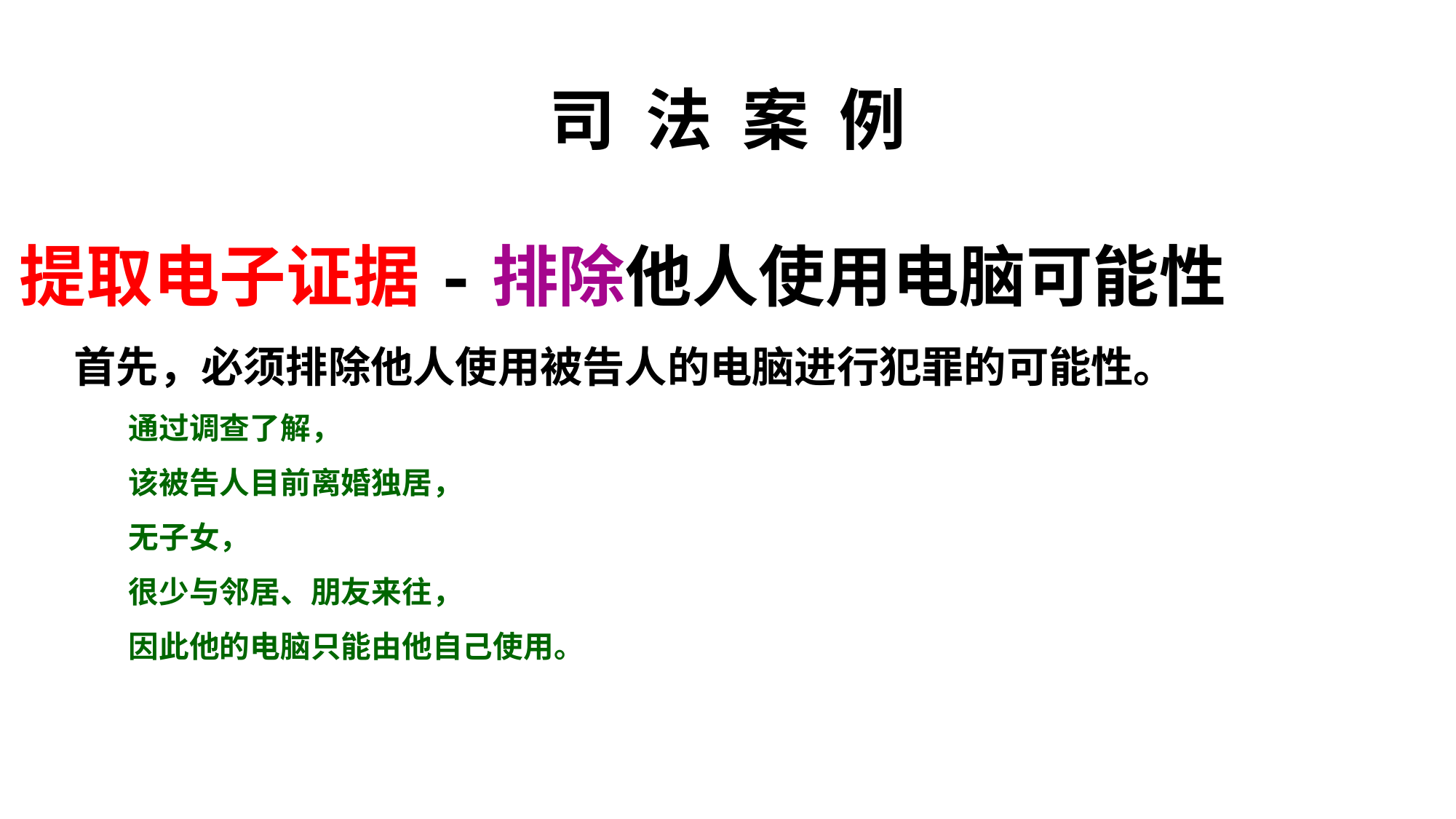

# 司  法  案  例
提取电子证据-排除他人使用电脑可能性
首先，必须排除他人使用被告人的电脑进行犯罪的可能性。
	通过调查了解，
	该被告人目前离婚独居，
	无子女，
	很少与邻居、朋友来往，
	因此他的电脑只能由他自己使用。